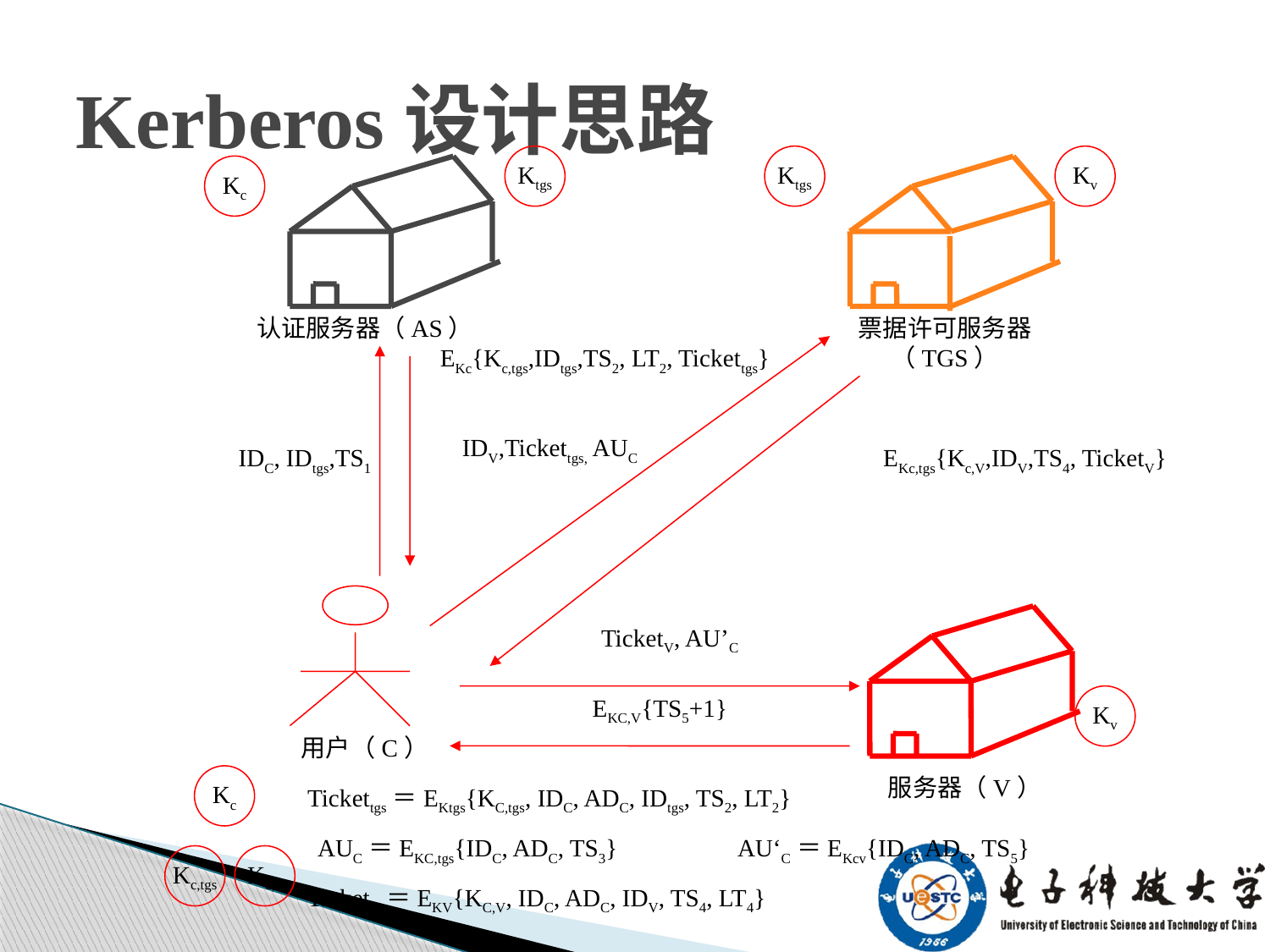

# Kerberos设计思路
Ktgs
Ktgs
Kv
Kc
Kv
Kc

认证服务器（AS）
票据许可服务器（TGS）
EKc{Kc,tgs,IDtgs,TS2, LT2, Tickettgs}

IDV,Tickettgs, AUC

IDC, IDtgs,TS1

EKc,tgs{Kc,V,IDV,TS4, TicketV}

TicketV, AU’C

EKC,V{TS5+1}

用户（C）
服务器（V）
Tickettgs＝EKtgs{KC,tgs, IDC, ADC, IDtgs, TS2, LT2}
AUC＝EKC,tgs{IDC, ADC, TS3}
AU‘C＝EKcv{IDC, ADC, TS5}
Kc,tgs
Kc,v
TicketV＝EKV{KC,V, IDC, ADC, IDV, TS4, LT4}